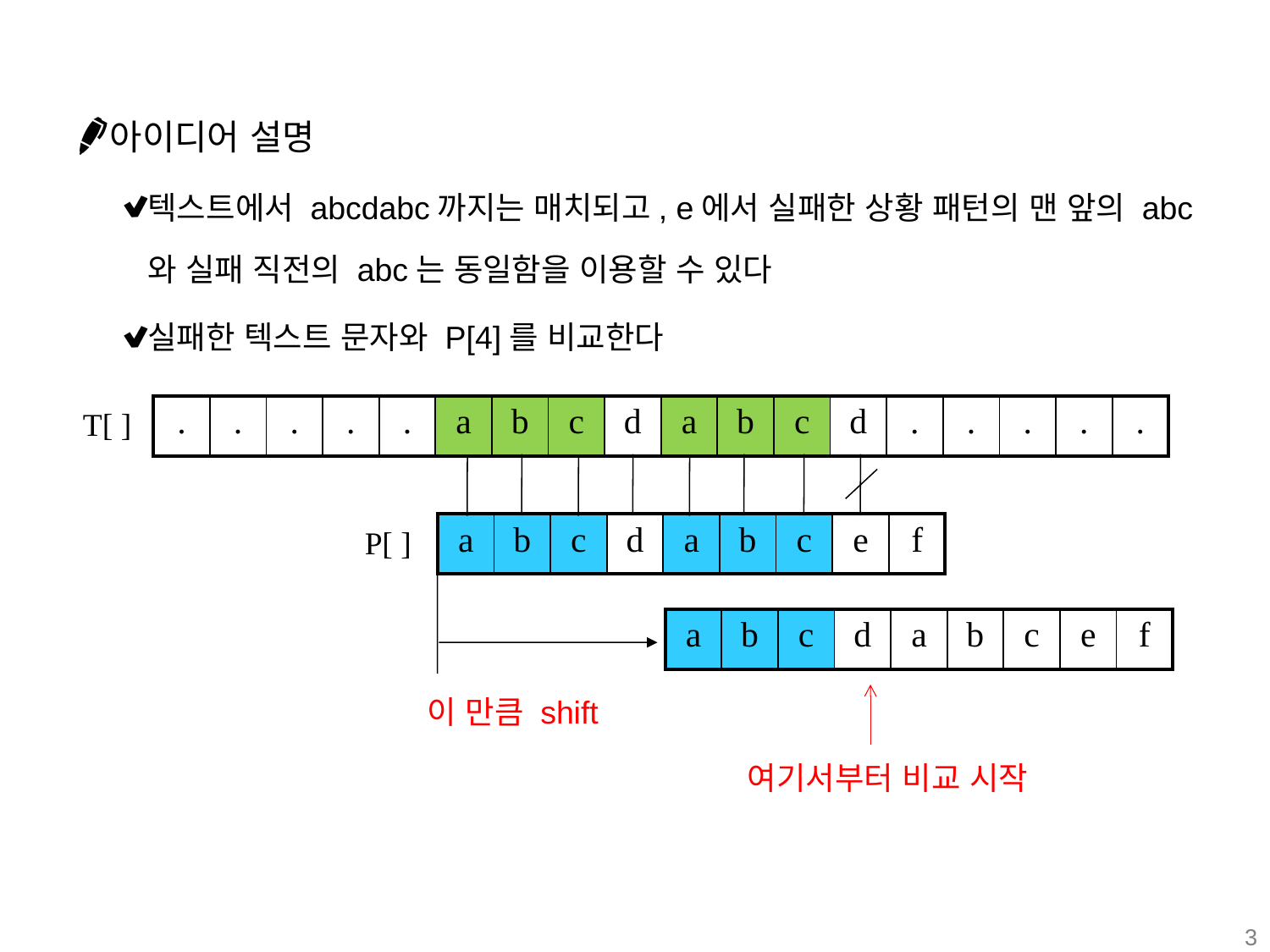

아이디어 설명
텍스트에서 abcdabc까지는 매치되고, e에서 실패한 상황 패턴의 맨 앞의 abc와 실패 직전의 abc는 동일함을 이용할 수 있다
실패한 텍스트 문자와 P[4]를 비교한다

| . | . | . | . | . | a | b | c | d | a | b | c | d | . | . | . | . | . |
| --- | --- | --- | --- | --- | --- | --- | --- | --- | --- | --- | --- | --- | --- | --- | --- | --- | --- |
T[ ]

| a | b | c | d | a | b | c | e | f |
| --- | --- | --- | --- | --- | --- | --- | --- | --- |
P[ ]

| a | b | c | d | a | b | c | e | f |
| --- | --- | --- | --- | --- | --- | --- | --- | --- |

이 만큼 shift
여기서부터 비교 시작
3